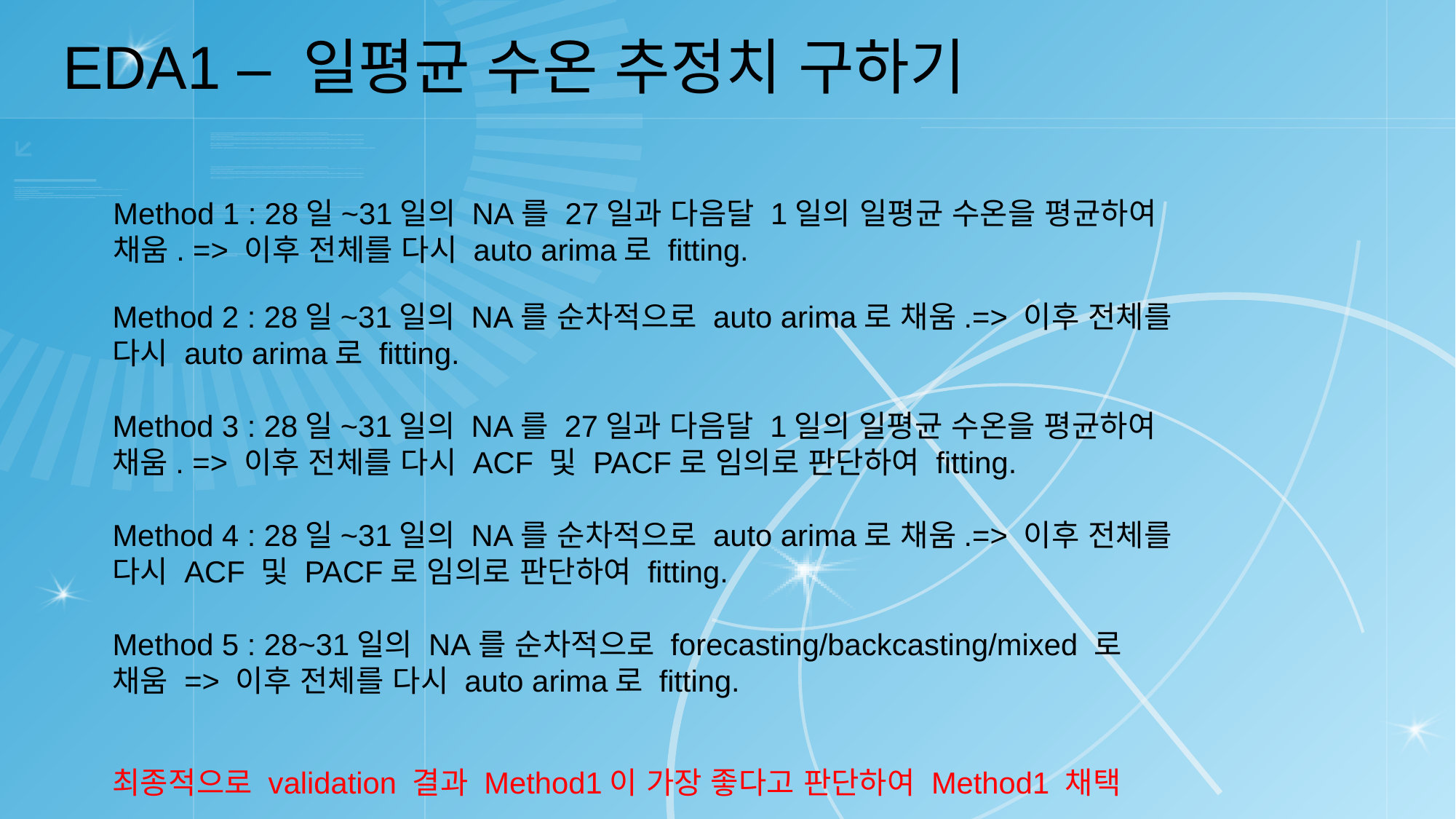

EDA1 – 일평균 수온 추정치 구하기
Method 1 : 28일~31일의 NA를 27일과 다음달 1일의 일평균 수온을 평균하여 채움. => 이후 전체를 다시 auto arima로 fitting.

Method 2 : 28일~31일의 NA를 순차적으로 auto arima로 채움.=> 이후 전체를 다시 auto arima로 fitting.

Method 3 : 28일~31일의 NA를 27일과 다음달 1일의 일평균 수온을 평균하여 채움. => 이후 전체를 다시 ACF 및 PACF로 임의로 판단하여 fitting.

Method 4 : 28일~31일의 NA를 순차적으로 auto arima로 채움.=> 이후 전체를 다시 ACF 및 PACF로 임의로 판단하여 fitting.

Method 5 : 28~31일의 NA를 순차적으로 forecasting/backcasting/mixed 로 채움 => 이후 전체를 다시 auto arima로 fitting.

최종적으로 validation 결과 Method1이 가장 좋다고 판단하여 Method1 채택